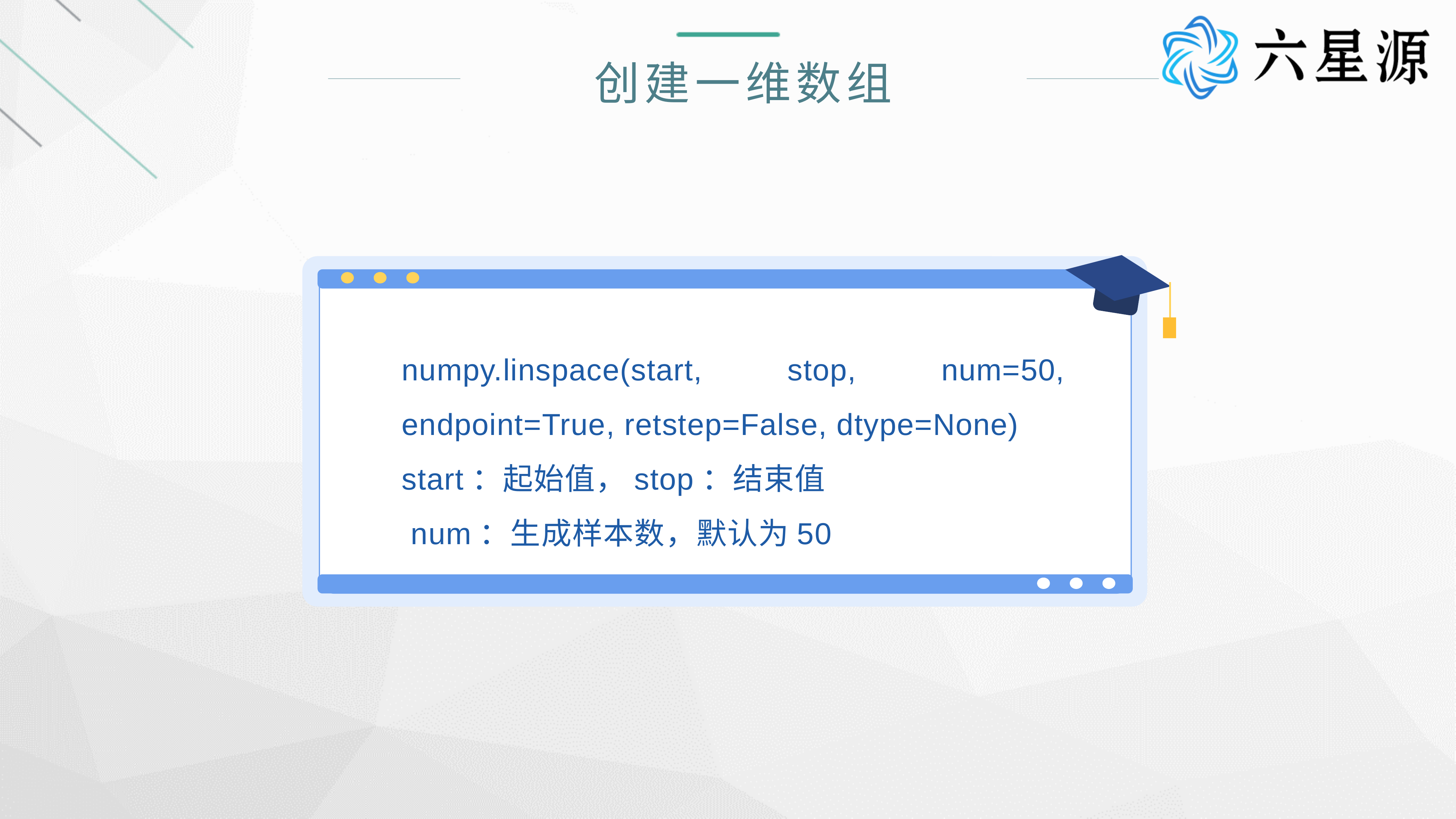

创建一维数组

numpy.linspace(start, stop, num=50, endpoint=True, retstep=False, dtype=None)
start：起始值，stop：结束值
 num：生成样本数，默认为50